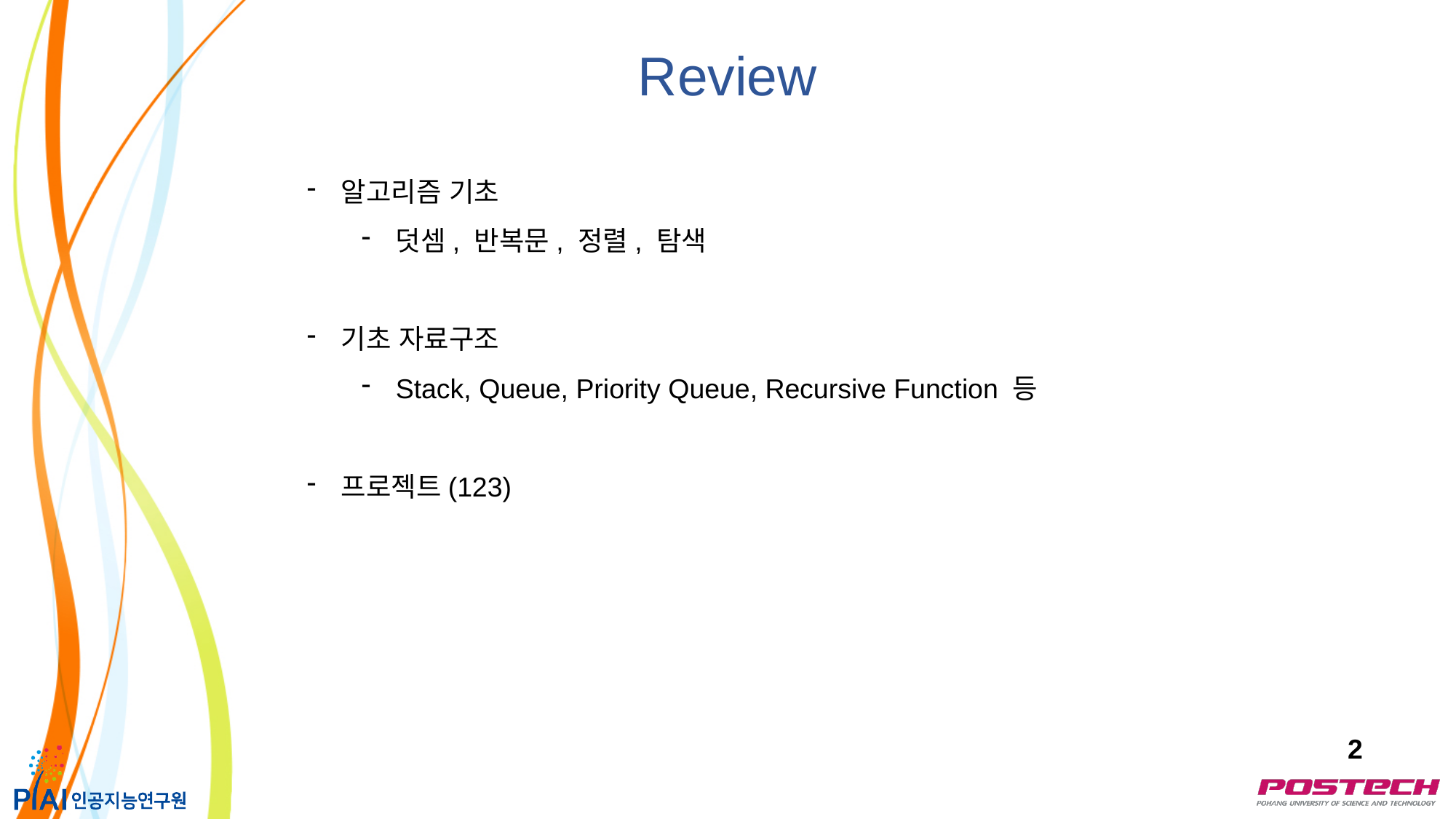

Review
알고리즘 기초
덧셈, 반복문, 정렬, 탐색

기초 자료구조
Stack, Queue, Priority Queue, Recursive Function 등

프로젝트(123)